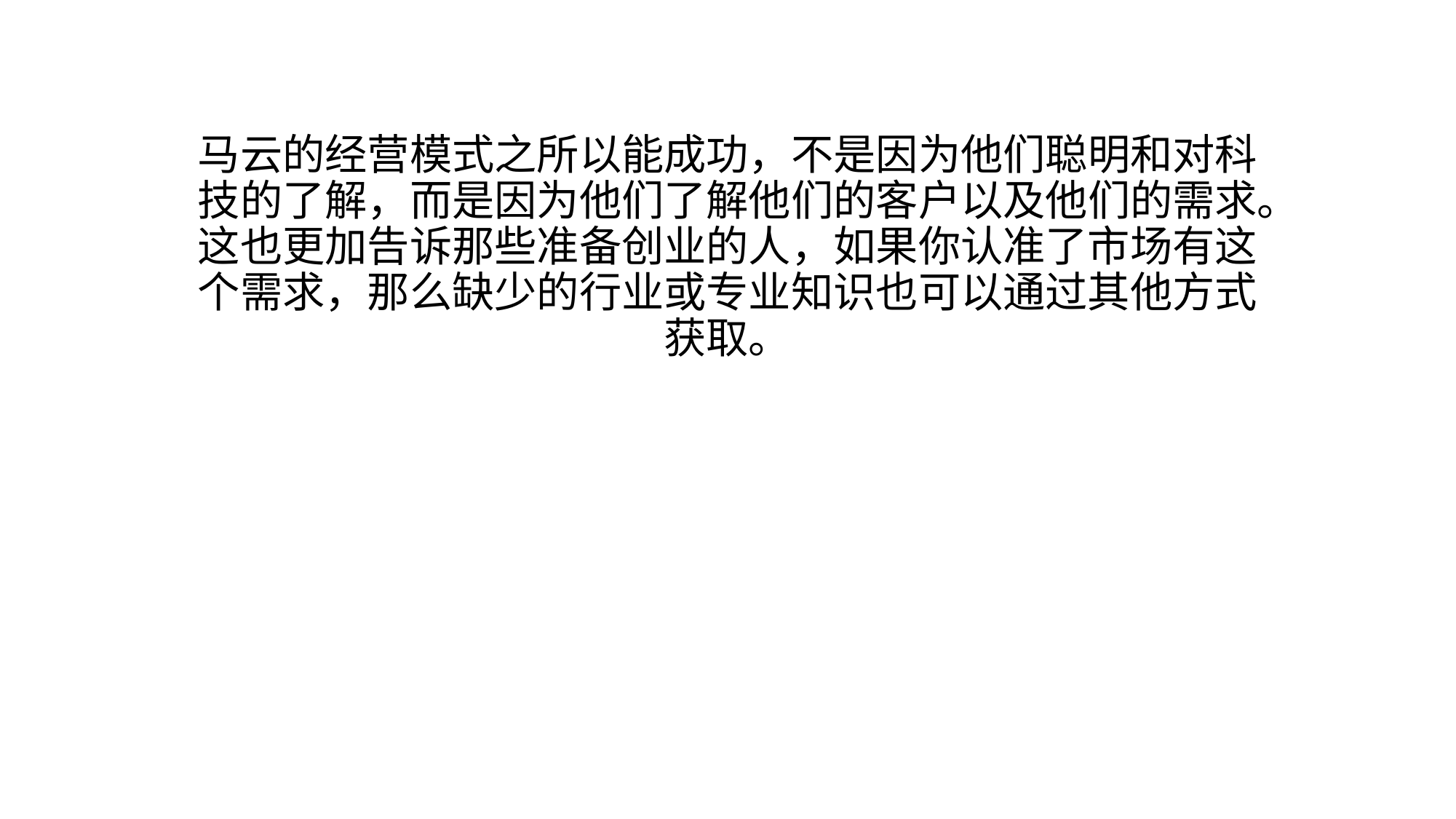

# 马云的经营模式之所以能成功，不是因为他们聪明和对科技的了解，而是因为他们了解他们的客户以及他们的需求。这也更加告诉那些准备创业的人，如果你认准了市场有这个需求，那么缺少的行业或专业知识也可以通过其他方式获取。